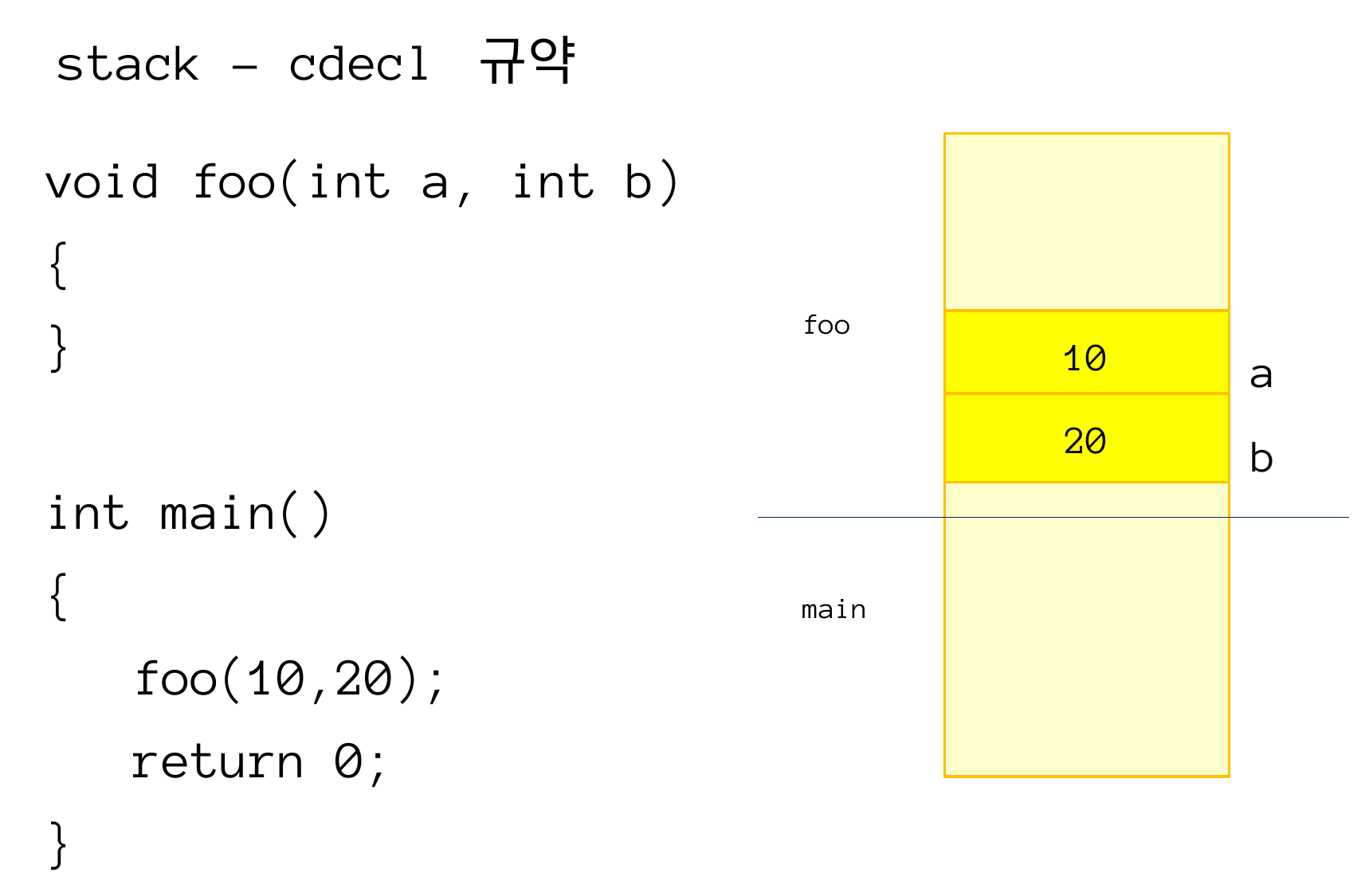

stack - cdecl 규약
void foo(int a, int b)
{
}

int main()
{
   foo(10,20);
   return 0;
}

foo
10
a
20
b
main